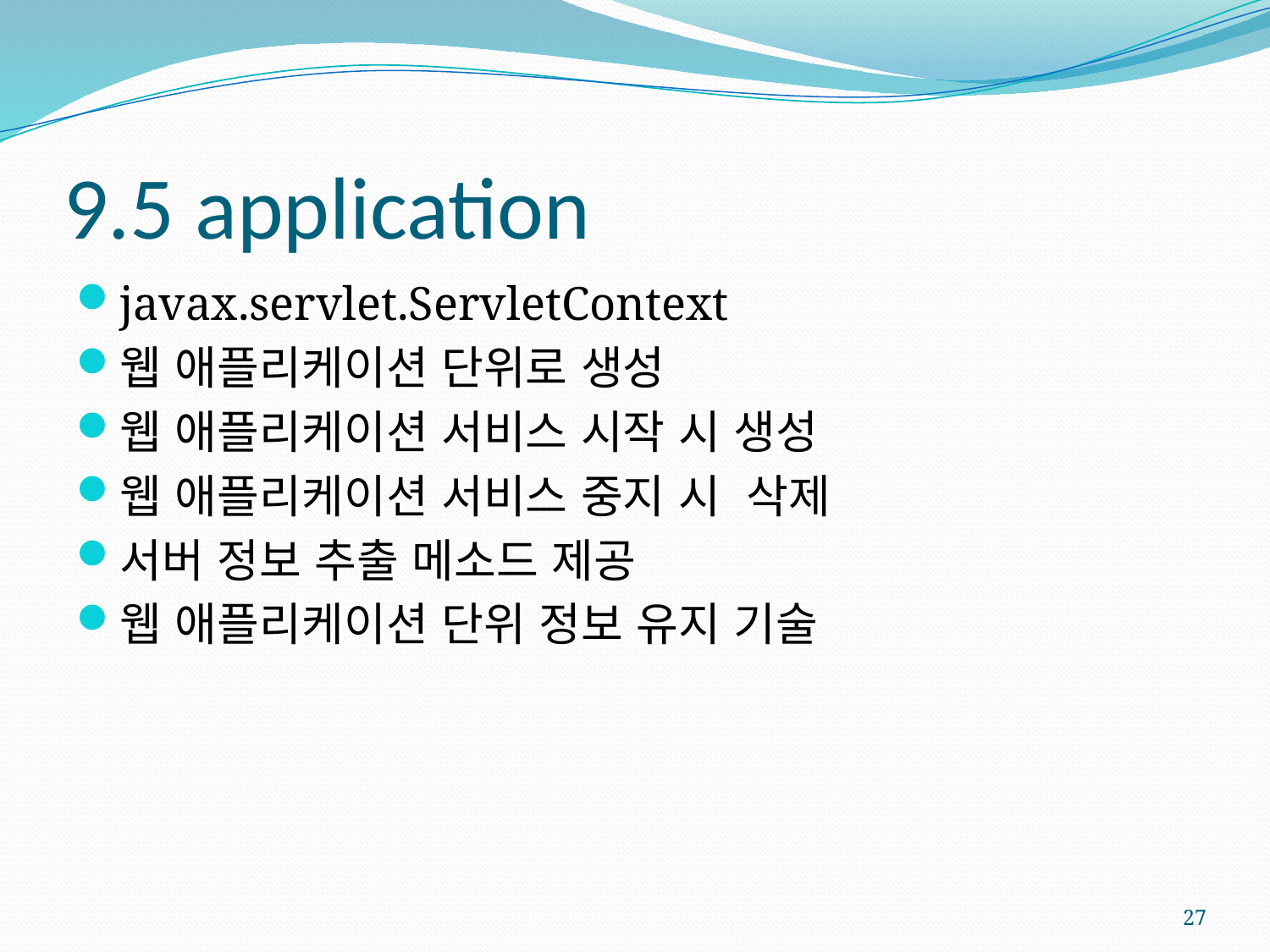

# 9.5 application
javax.servlet.ServletContext
웹 애플리케이션 단위로 생성
웹 애플리케이션 서비스 시작 시 생성
웹 애플리케이션 서비스 중지 시  삭제
서버 정보 추출 메소드 제공
웹 애플리케이션 단위 정보 유지 기술
27